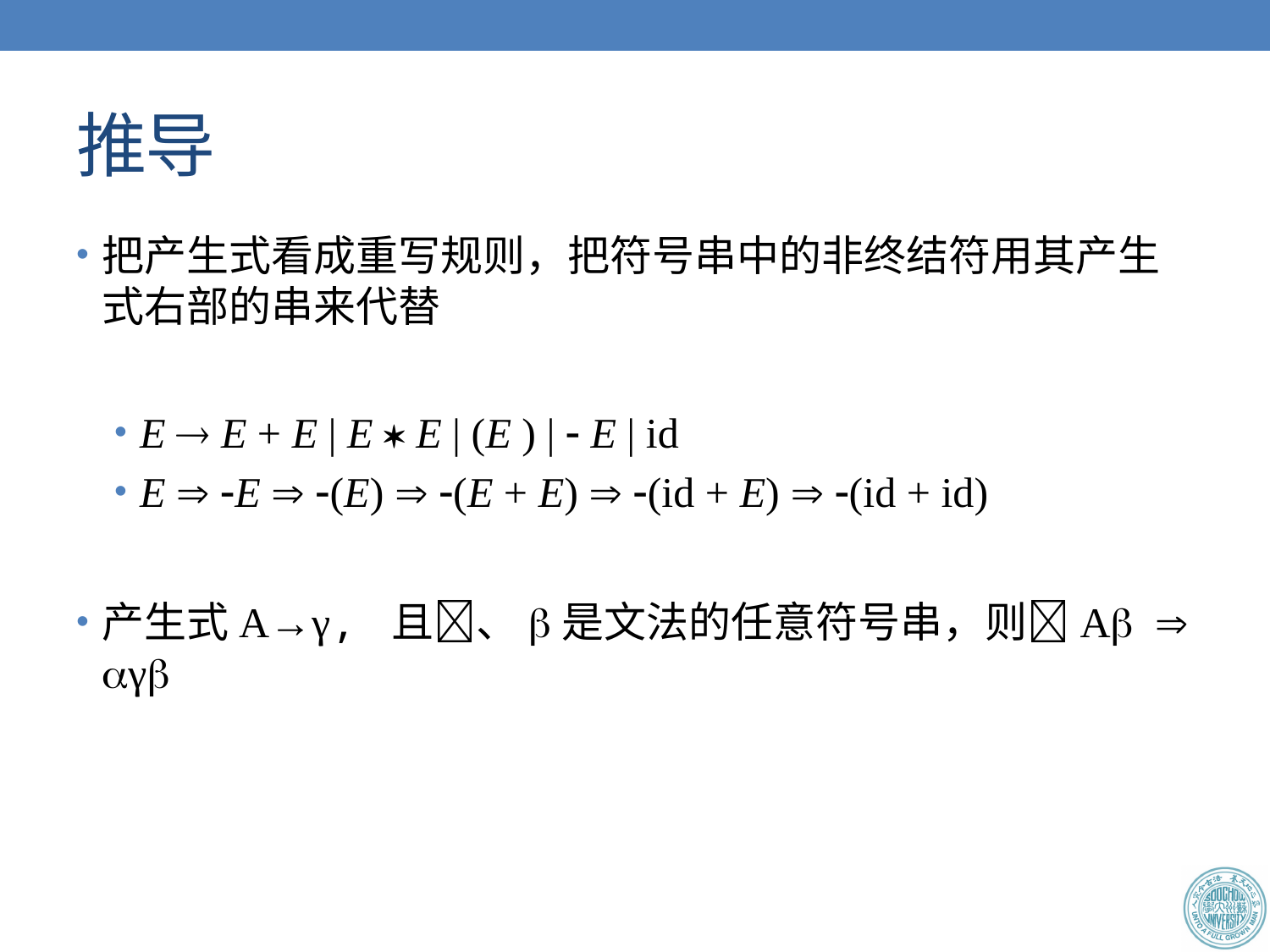

# 推导
把产生式看成重写规则，把符号串中的非终结符用其产生式右部的串来代替

E → E + E | E ∗ E | (E ) | − E | id
E ⇒ −E ⇒ −(E) ⇒ −(E + E) ⇒ −(id + E) ⇒ −(id + id)

产生式A→γ, 且α、β是文法的任意符号串，则αAβ ⇒ αγβ